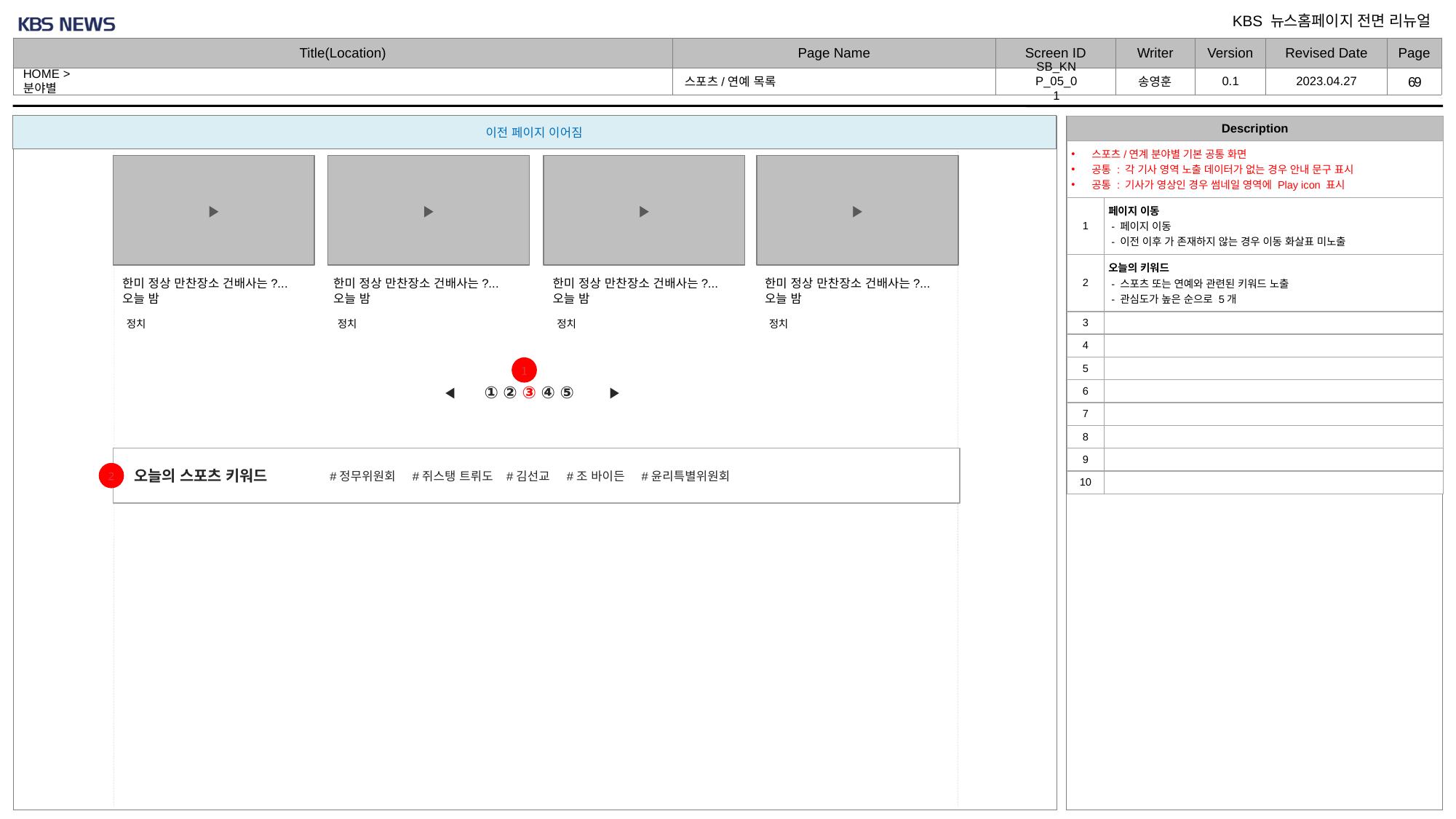

2023.04.27
0.1
HOME > 분야별
SB_KNP_05_01
# 스포츠/연예 목록
| Description |  |
| --- | --- |
| 스포츠/연계 분야별 기본 공통 화면 공통 : 각 기사 영역 노출 데이터가 없는 경우 안내 문구 표시 공통 : 기사가 영상인 경우 썸네일 영역에 Play icon 표시 |  |
| 1 | 페이지 이동 - 페이지 이동 - 이전 이후 가 존재하지 않는 경우 이동 화살표 미노출 |
| 2 | 오늘의 키워드 - 스포츠 또는 연예와 관련된 키워드 노출 - 관심도가 높은 순으로 5개 |
| 3 |  |
| 4 |  |
| 5 |  |
| 6 |  |
| 7 |  |
| 8 |  |
| 9 |  |
| 10 |  |
▶
▶
▶
▶
한미 정상 만찬장소 건배사는?... 오늘 밤
한미 정상 만찬장소 건배사는?... 오늘 밤
한미 정상 만찬장소 건배사는?... 오늘 밤
한미 정상 만찬장소 건배사는?... 오늘 밤
정치
정치
정치
정치
1
◀
① ② ③ ④ ⑤
▶

오늘의 스포츠 키워드
#정무위원회    #쥐스탱 트뤼도   #김선교    #조 바이든    #윤리특별위원회
2